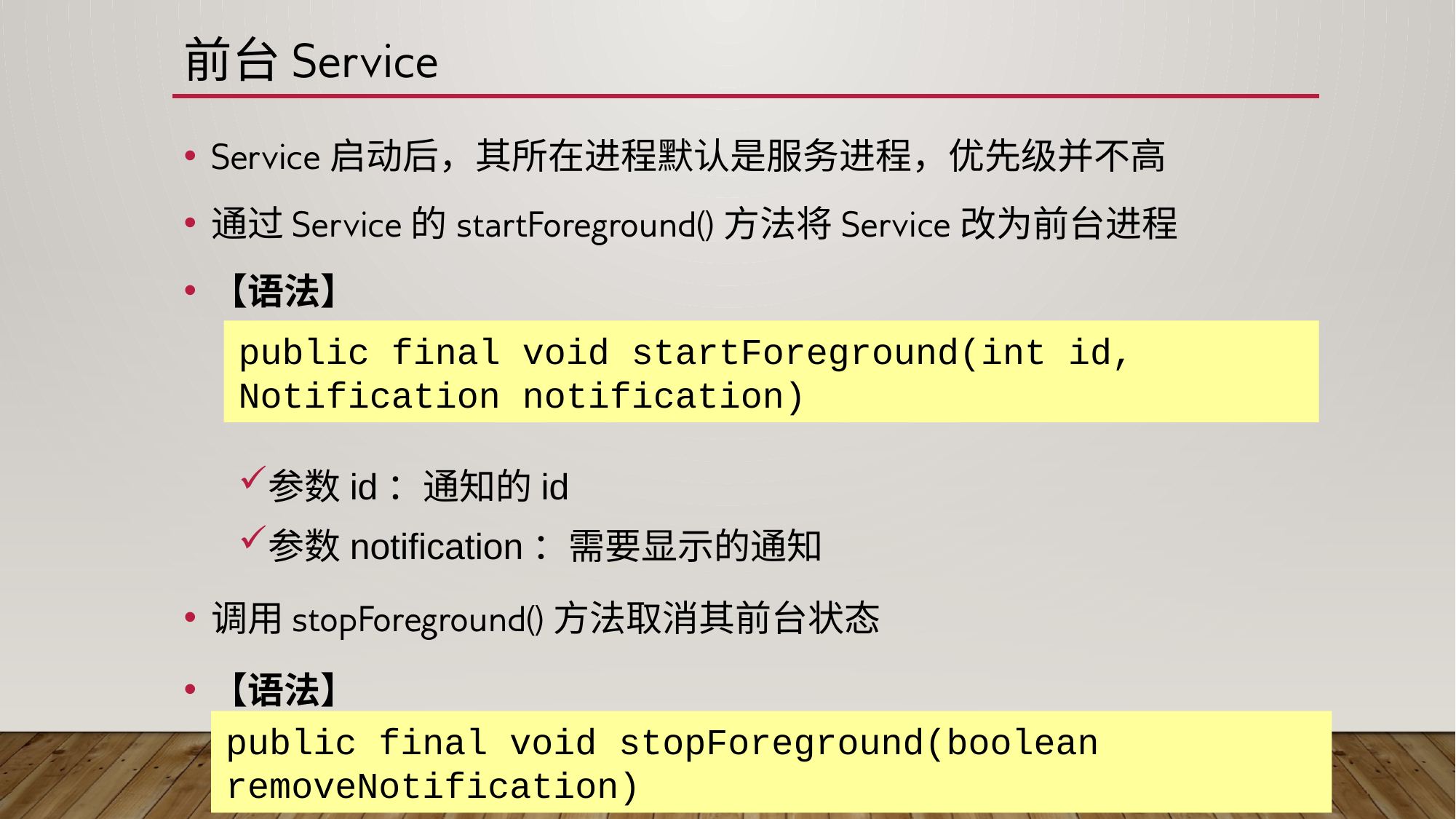

# 前台Service
Service启动后，其所在进程默认是服务进程，优先级并不高
通过Service的startForeground()方法将Service改为前台进程
【语法】

参数id：通知的id
参数notification：需要显示的通知
调用stopForeground()方法取消其前台状态
【语法】

public final void startForeground(int id, Notification notification)
public final void stopForeground(boolean removeNotification)